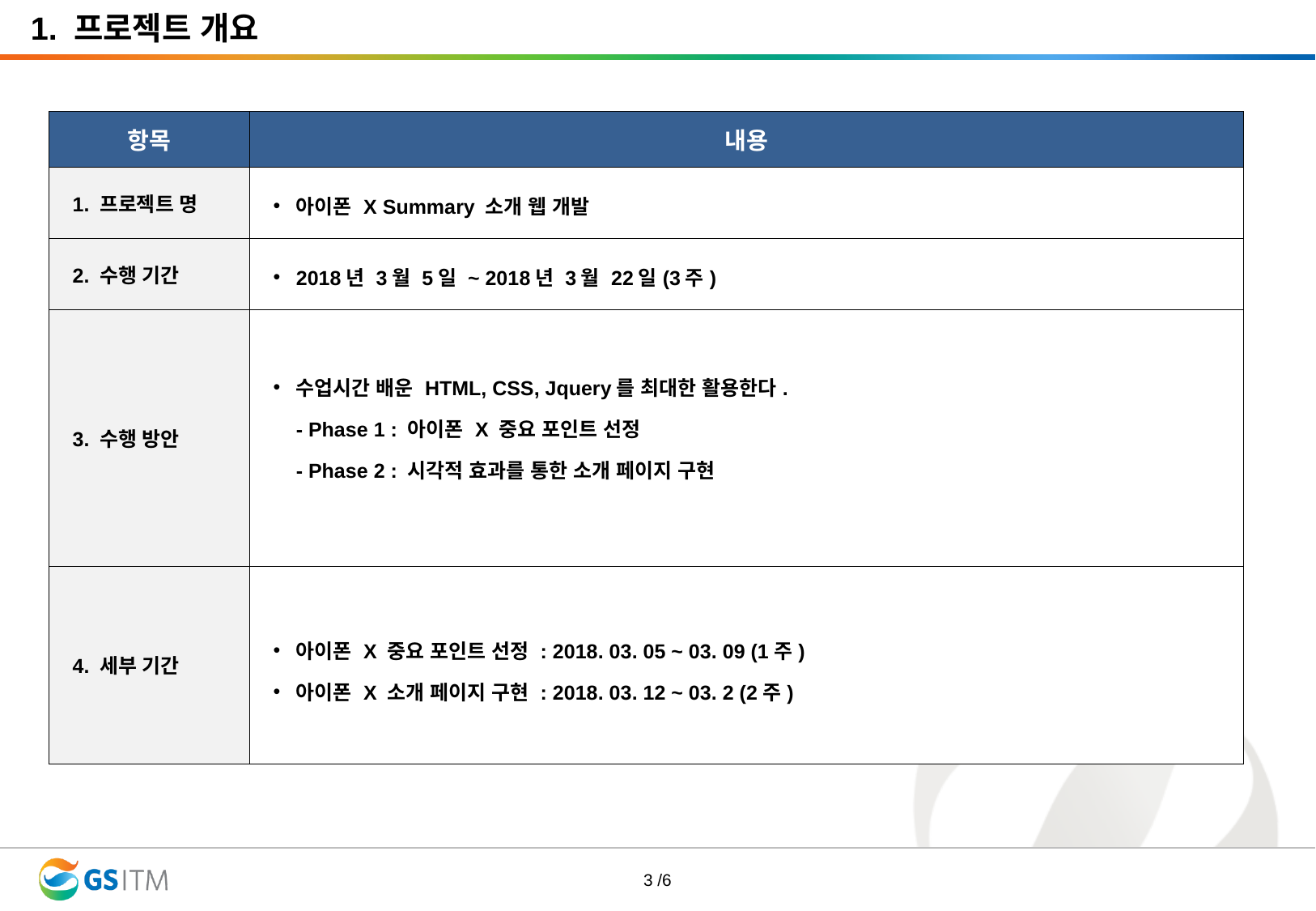

1. 프로젝트 개요
| 항목 | 내용 |
| --- | --- |
| 1. 프로젝트 명 | 아이폰 X Summary 소개 웹 개발 |
| 2. 수행 기간 | 2018년 3월 5일 ~ 2018년 3월 22일(3주) |
| 3. 수행 방안 | 수업시간 배운 HTML, CSS, Jquery를 최대한 활용한다. - Phase 1 : 아이폰 X 중요 포인트 선정 - Phase 2 : 시각적 효과를 통한 소개 페이지 구현 |
| 4. 세부 기간 | 아이폰 X 중요 포인트 선정 : 2018. 03. 05 ~ 03. 09 (1주) 아이폰 X 소개 페이지 구현 : 2018. 03. 12 ~ 03. 2 (2주) |